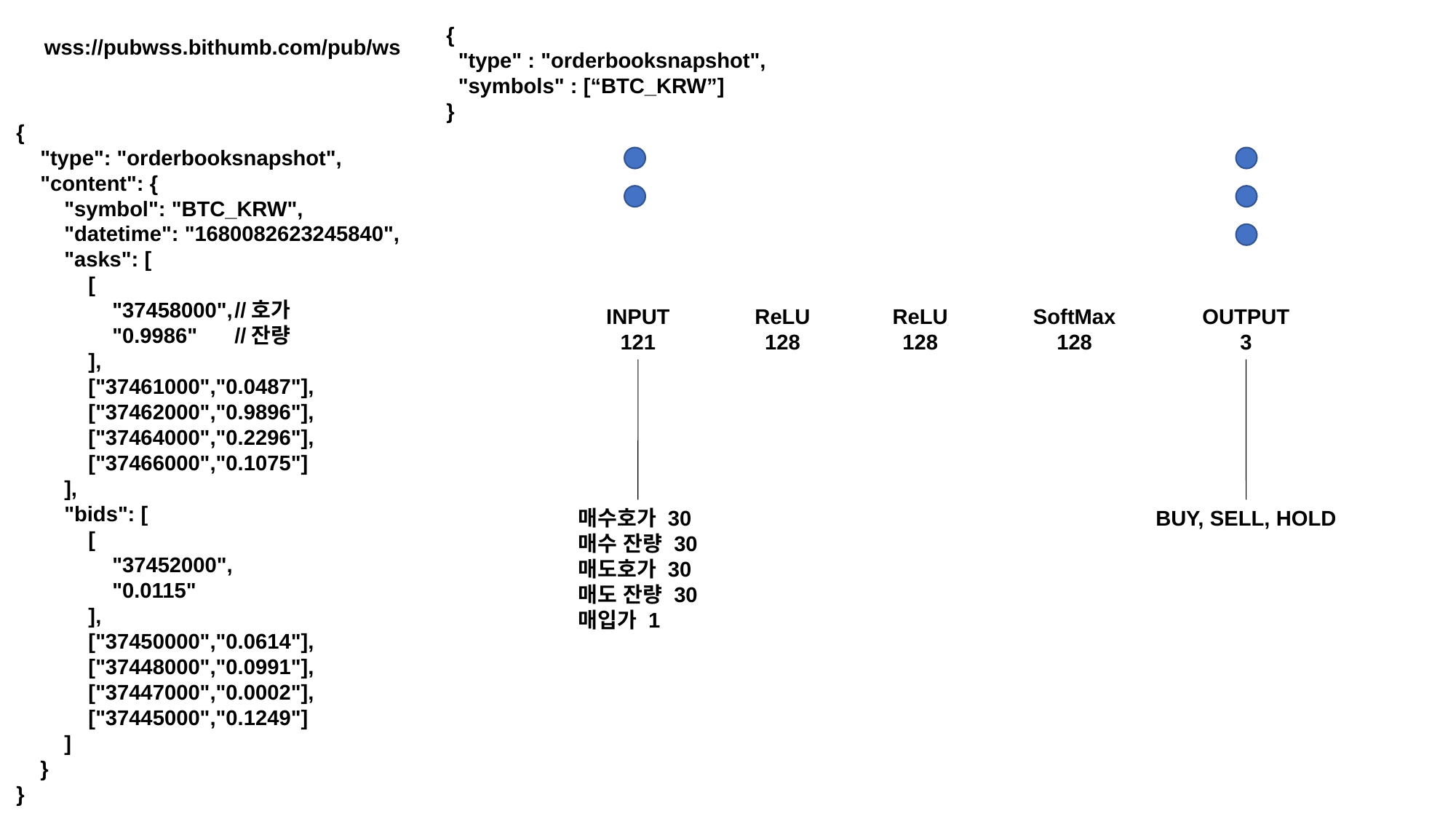

{
  "type" : "orderbooksnapshot",
  "symbols" : [“BTC_KRW”]
}
wss://pubwss.bithumb.com/pub/ws
{
    "type": "orderbooksnapshot",
    "content": {
        "symbol": "BTC_KRW",
        "datetime": "1680082623245840",
        "asks": [
            [
                "37458000",	//호가
                "0.9986"	//잔량
            ],
            ["37461000","0.0487"],
            ["37462000","0.9896"],
            ["37464000","0.2296"],
            ["37466000","0.1075"]
        ],
        "bids": [
            [
                "37452000",
                "0.0115"
            ],
            ["37450000","0.0614"],
            ["37448000","0.0991"],
            ["37447000","0.0002"],
            ["37445000","0.1249"]
        ]
    }
}

ReLU
128
ReLU
128
SoftMax
128
OUTPUT
3
INPUT
121
매수호가 30
매수 잔량 30
매도호가 30
매도 잔량 30
매입가 1
BUY, SELL, HOLD